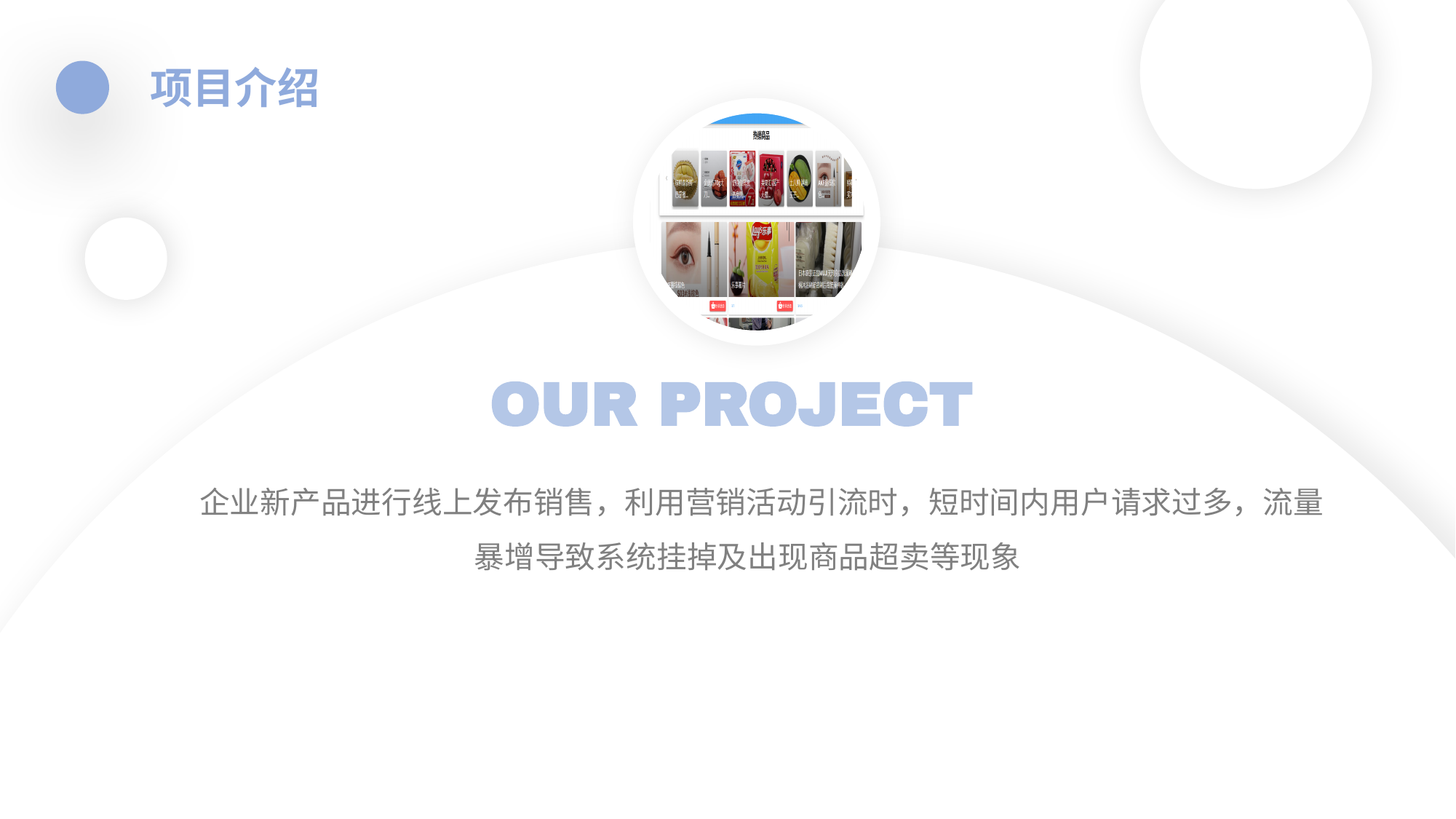

项目介绍

OUR PROJECT
       企业新产品进行线上发布销售，利用营销活动引流时，短时间内用户请求过多，流量暴增导致系统挂掉及出现商品超卖等现象